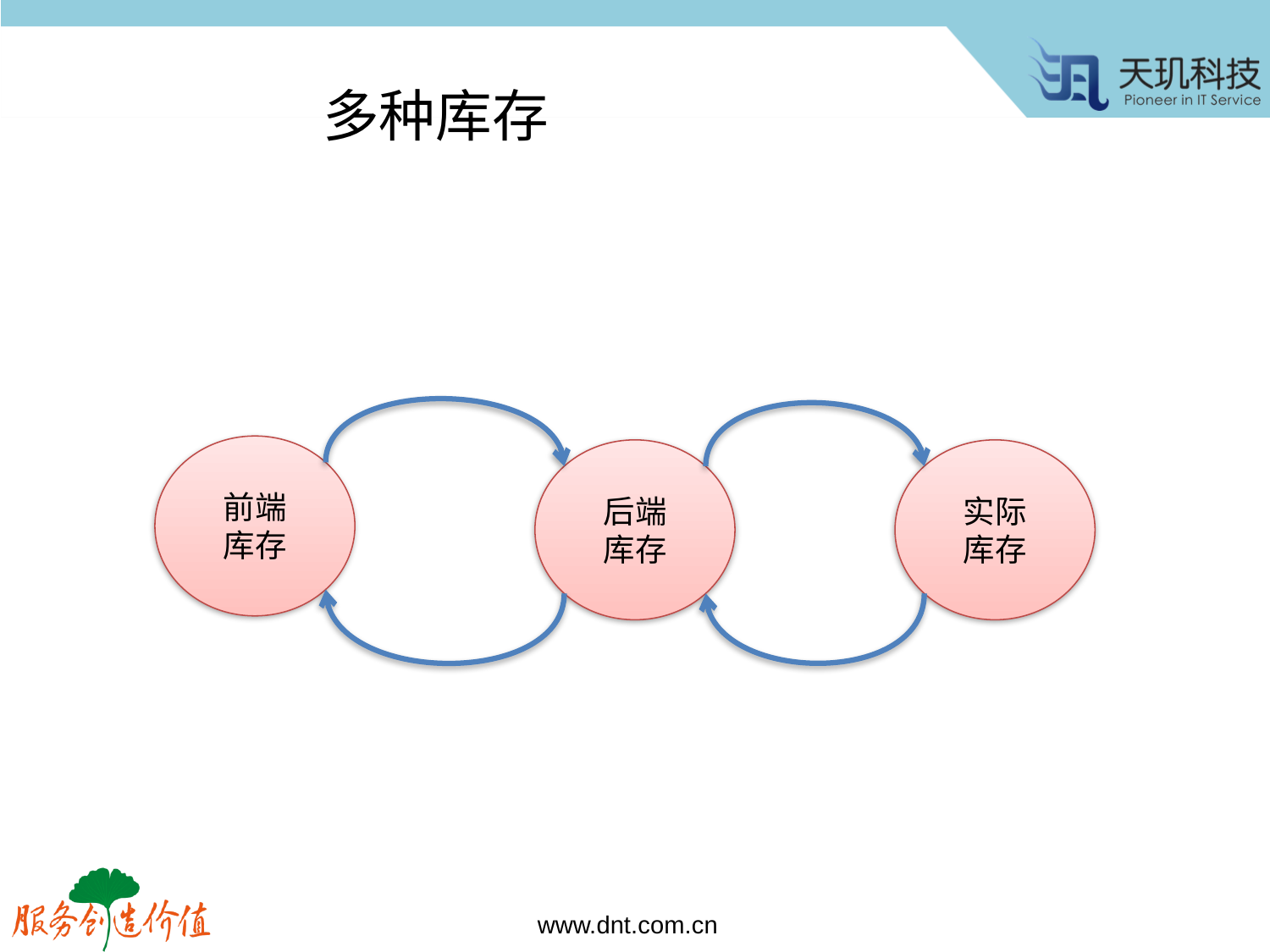

# 多种库存
前端
库存
后端
库存
实际
库存